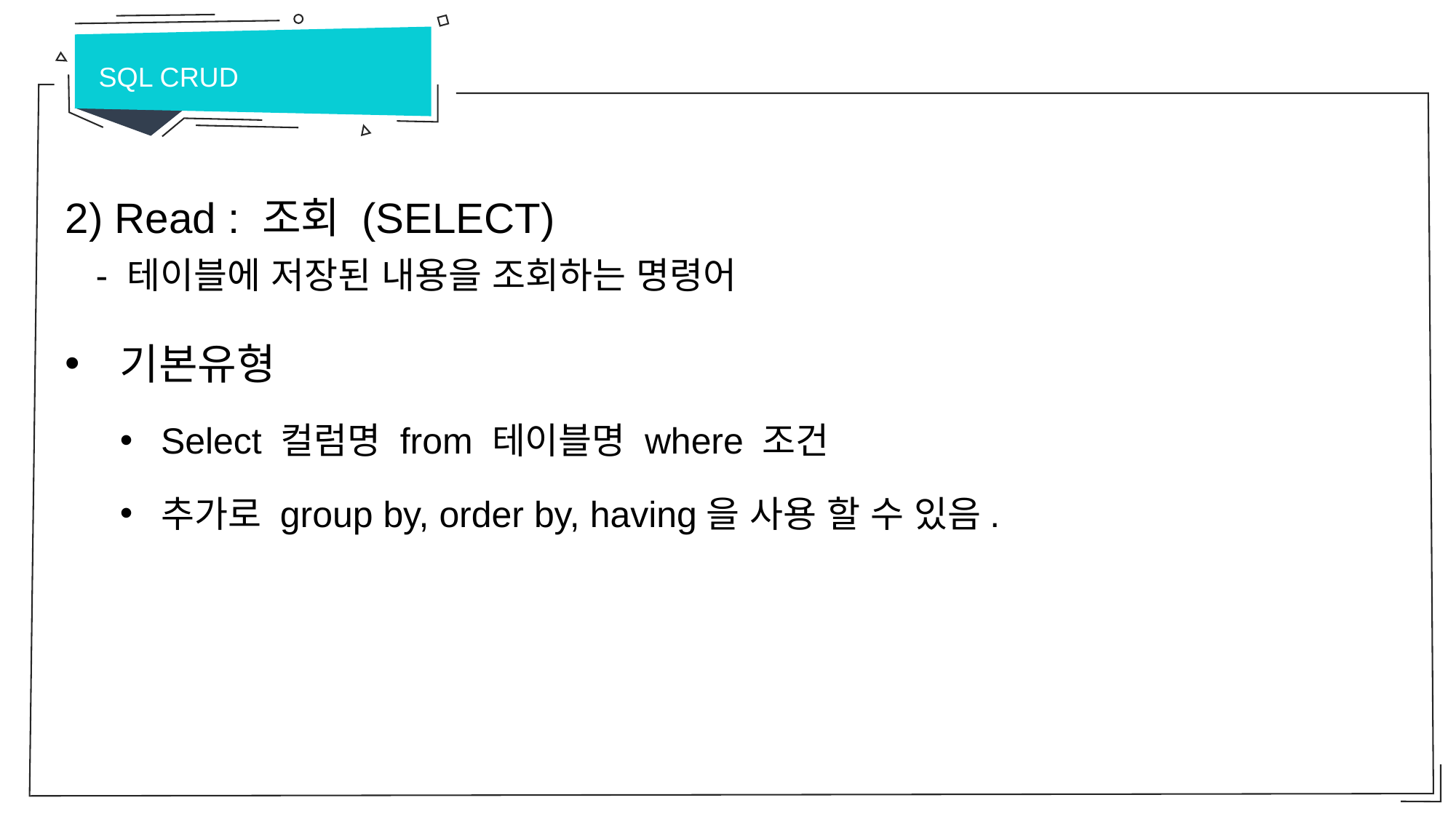

SQL CRUD
2) Read : 조회 (SELECT)
   - 테이블에 저장된 내용을 조회하는 명령어
기본유형
Select 컬럼명 from 테이블명 where 조건
추가로 group by, order by, having을 사용 할 수 있음.